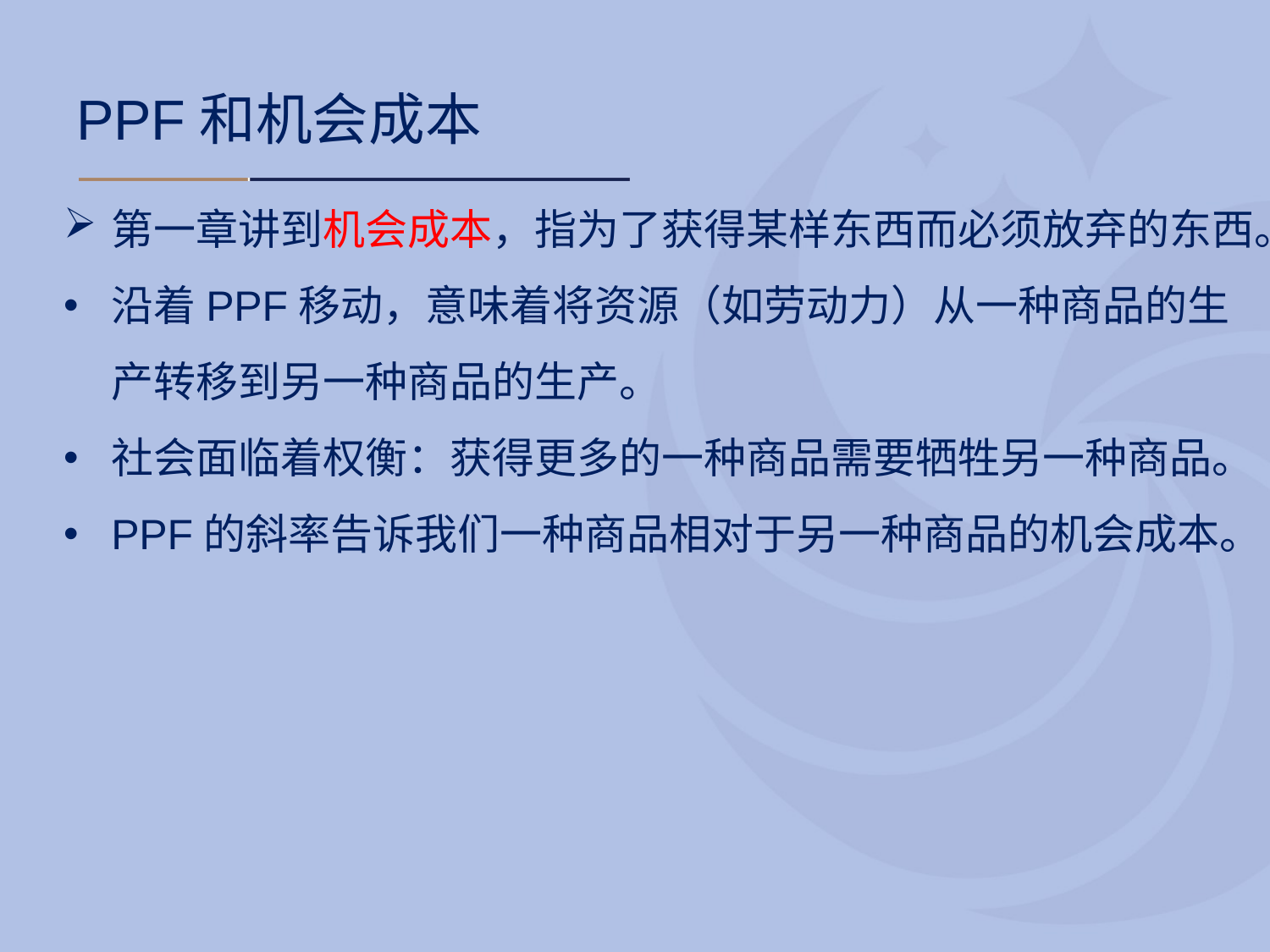

# PPF和机会成本
第一章讲到机会成本，指为了获得某样东西而必须放弃的东西。
沿着PPF移动，意味着将资源（如劳动力）从一种商品的生产转移到另一种商品的生产。
社会面临着权衡：获得更多的一种商品需要牺牲另一种商品。
PPF的斜率告诉我们一种商品相对于另一种商品的机会成本。